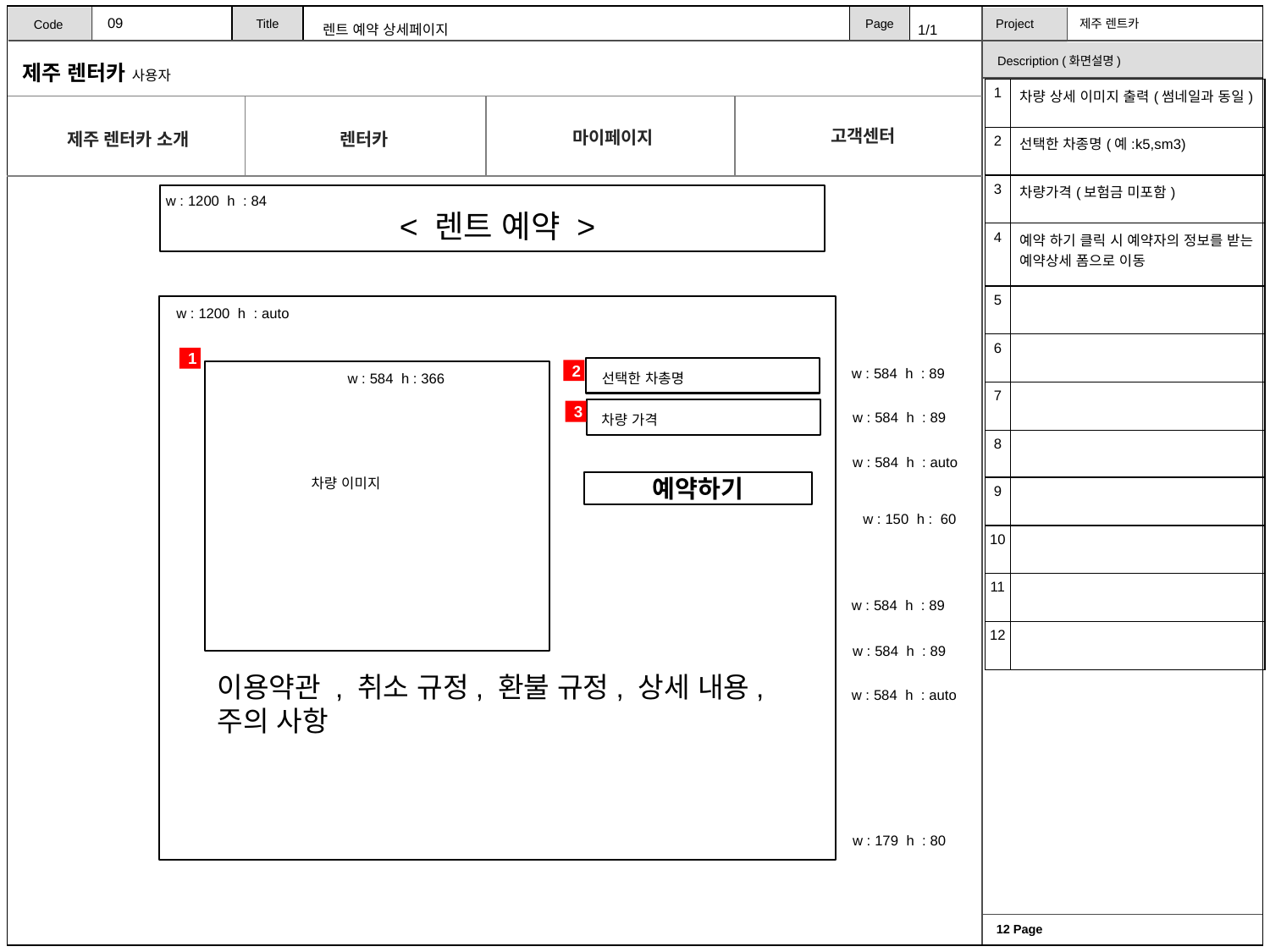

09
렌트 예약 상세페이지
1/1
| 1 | 차량 상세 이미지 출력(썸네일과 동일) |
| --- | --- |
| 2 | 선택한 차종명(예:k5,sm3) |
| 3 | 차량가격(보험금 미포함) |
| 4 | 예약 하기 클릭 시 예약자의 정보를 받는 예약상세 폼으로 이동 |
| 5 |  |
| 6 |  |
| 7 |  |
| 8 |  |
| 9 |  |
| 10 |  |
| 11 |  |
| 12 |  |
w : 1200  h  : 84

< 렌트 예약 >

w : 1200  h  : auto
1

선택한 차총명
w : 584  h  : 89
2

차량 이미지
w : 584  h : 366

차량 가격
3
w : 584  h  : 89
w : 584  h  : auto
예약하기
w : 150  h :  60
w : 584  h  : 89
w : 584  h  : 89
이용약관 , 취소 규정, 환불 규정, 상세 내용,
주의 사항
w : 584  h  : auto
w : 179  h  : 80